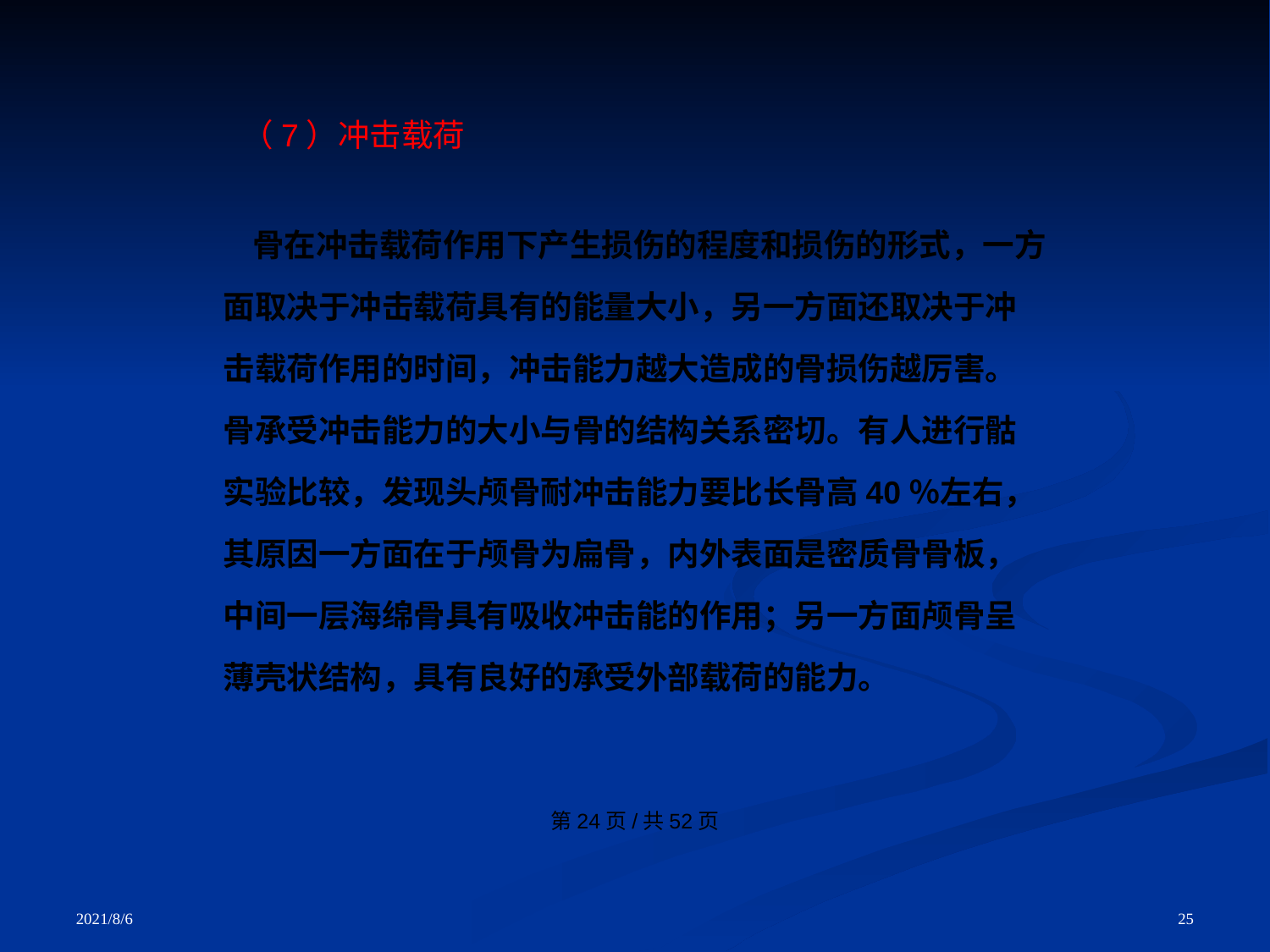

（7）冲击载荷

   骨在冲击载荷作用下产生损伤的程度和损伤的形式，一方面取决于冲击载荷具有的能量大小，另一方面还取决于冲击载荷作用的时间，冲击能力越大造成的骨损伤越厉害。骨承受冲击能力的大小与骨的结构关系密切。有人进行骷实验比较，发现头颅骨耐冲击能力要比长骨高40％左右，其原因一方面在于颅骨为扁骨，内外表面是密质骨骨板，中间一层海绵骨具有吸收冲击能的作用；另一方面颅骨呈薄壳状结构，具有良好的承受外部载荷的能力。
第24页/共52页
25
2021/8/6